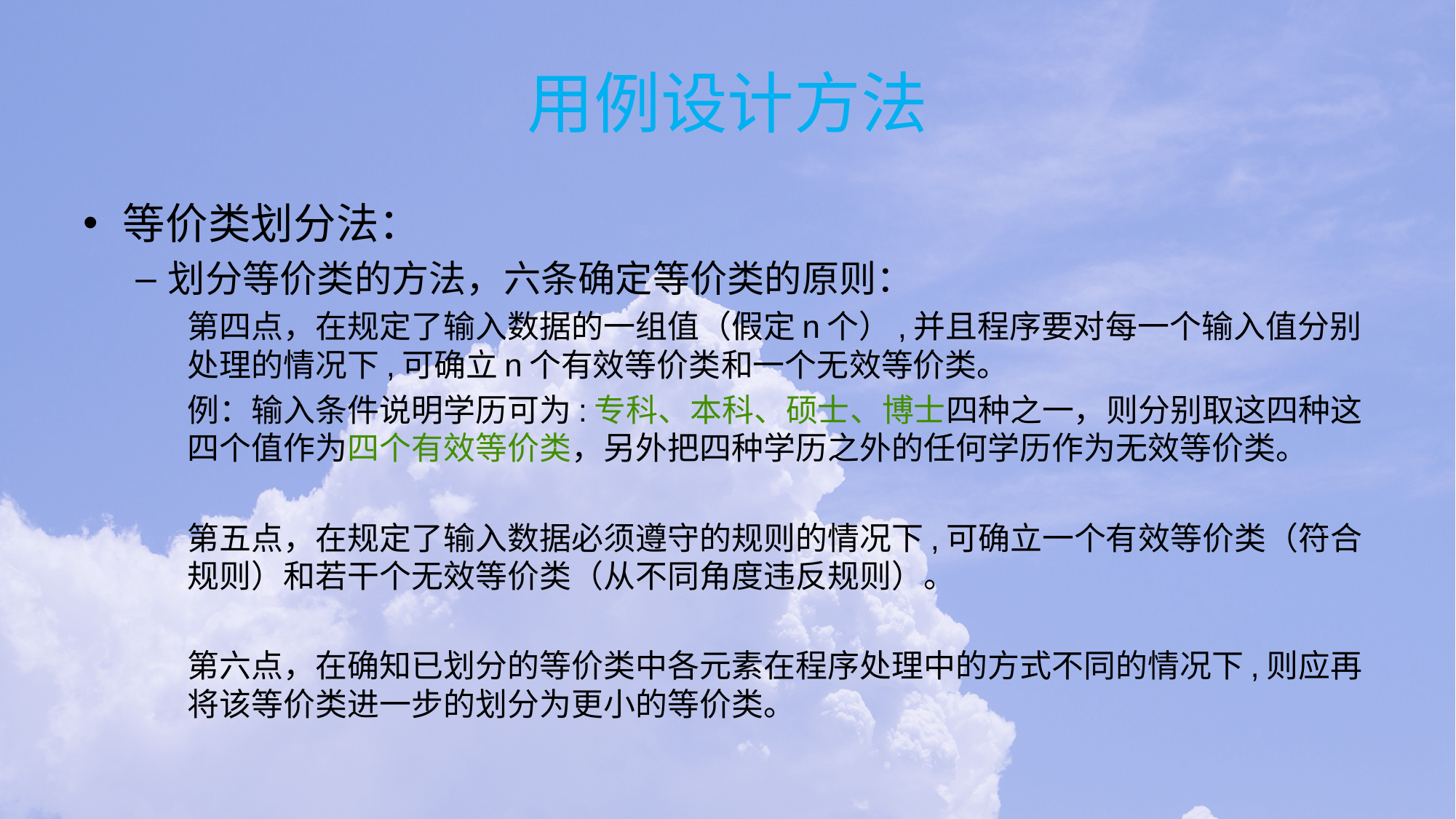

# 用例设计方法
等价类划分法：
划分等价类的方法，六条确定等价类的原则：
第四点，在规定了输入数据的一组值（假定n个）,并且程序要对每一个输入值分别处理的情况下,可确立n个有效等价类和一个无效等价类。
例：输入条件说明学历可为:专科、本科、硕士、博士四种之一，则分别取这四种这四个值作为四个有效等价类，另外把四种学历之外的任何学历作为无效等价类。

第五点，在规定了输入数据必须遵守的规则的情况下,可确立一个有效等价类（符合规则）和若干个无效等价类（从不同角度违反规则）。

第六点，在确知已划分的等价类中各元素在程序处理中的方式不同的情况下,则应再将该等价类进一步的划分为更小的等价类。